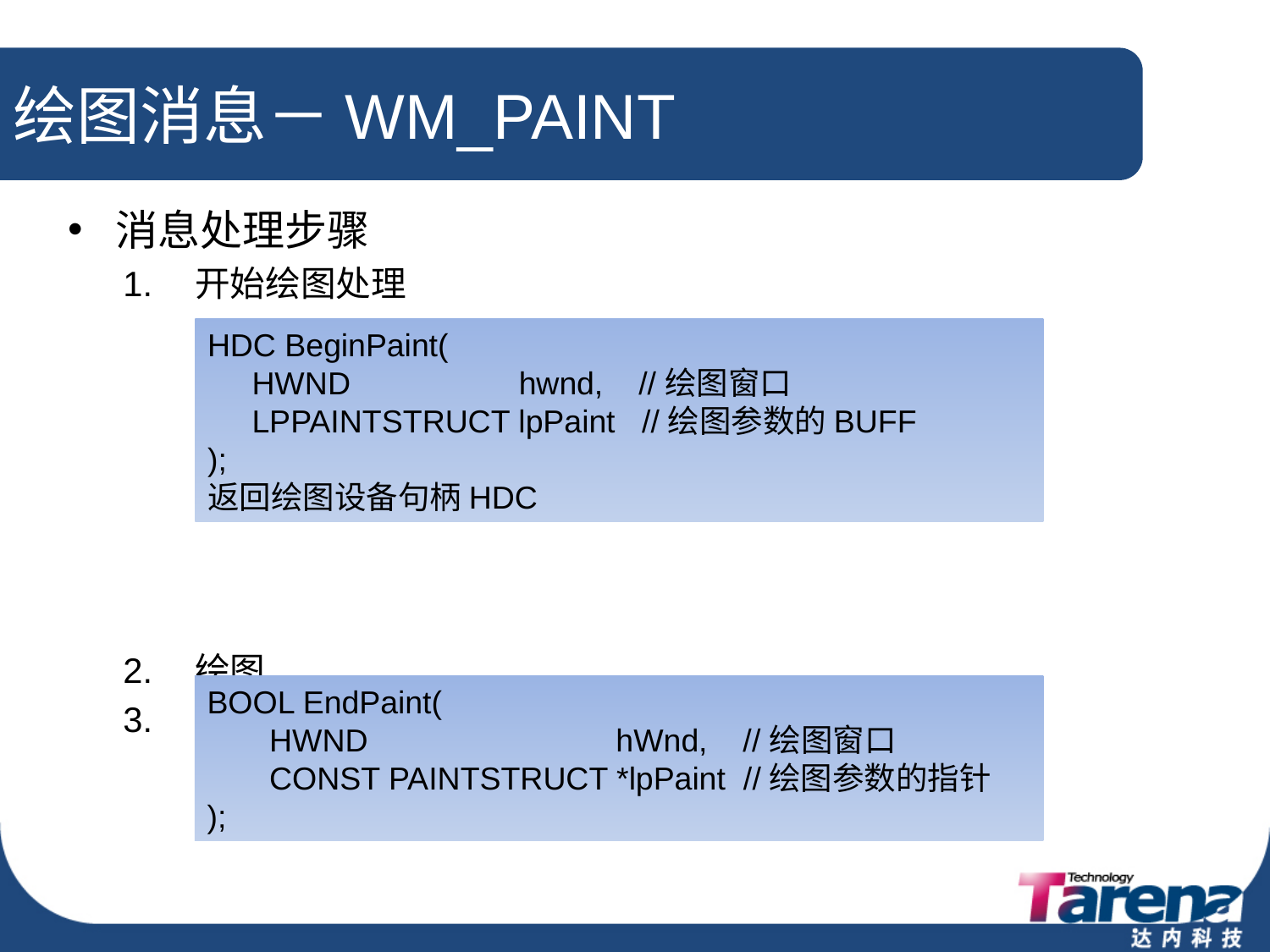

# 绘图消息－WM_PAINT
消息处理步骤
开始绘图处理

绘图
结束绘图处理

HDC BeginPaint(
     HWND                   hwnd,    //绘图窗口
     LPPAINTSTRUCT lpPaint   //绘图参数的BUFF
);
返回绘图设备句柄HDC
BOOL EndPaint(
       HWND                            hWnd,    //绘图窗口
       CONST PAINTSTRUCT *lpPaint  //绘图参数的指针
);